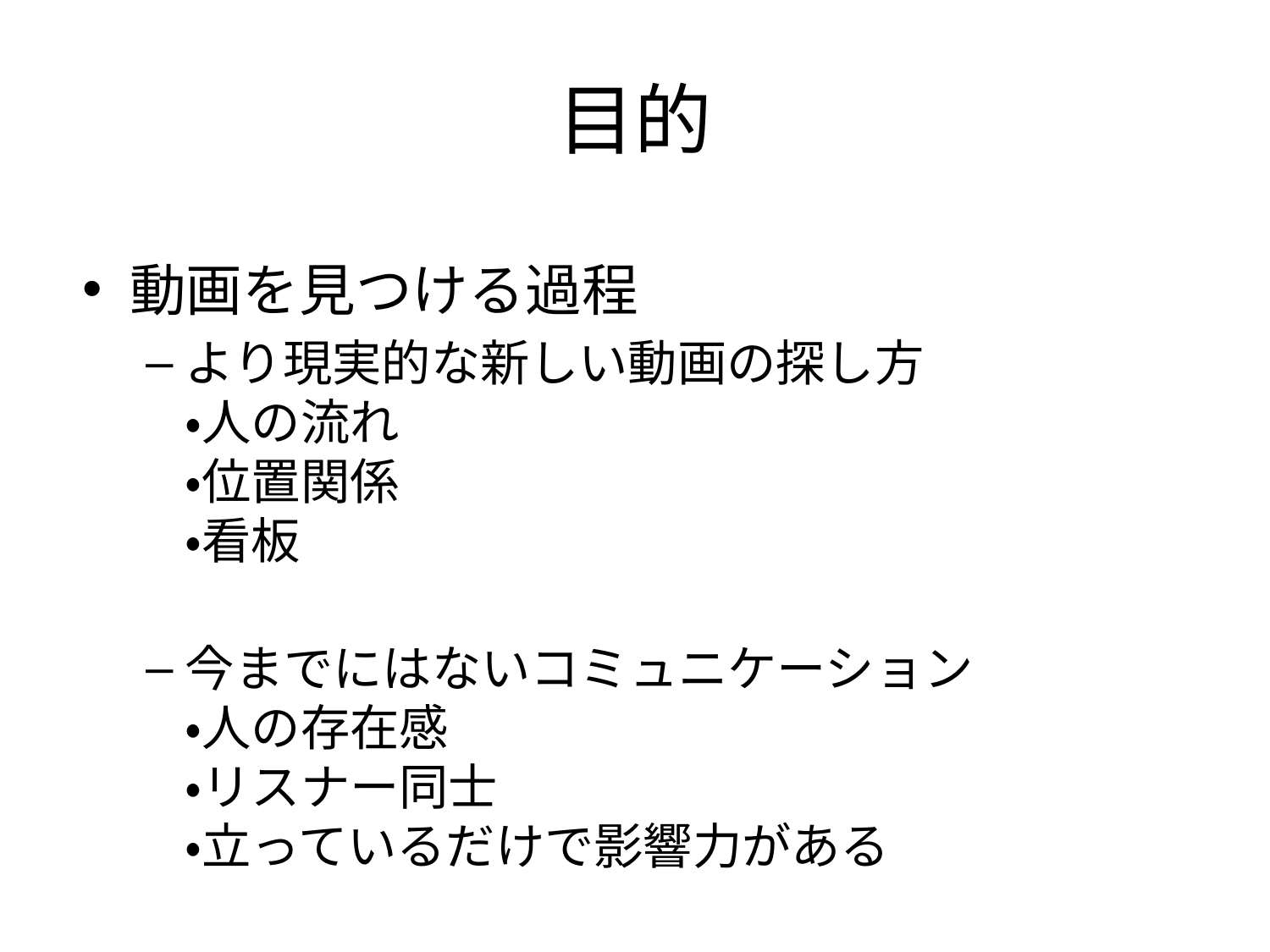

# 目的
動画を見つける過程
より現実的な新しい動画の探し方
・人の流れ
・位置関係
・看板
今までにはないコミュニケーション
・人の存在感
・リスナー同士
・立っているだけで影響力がある